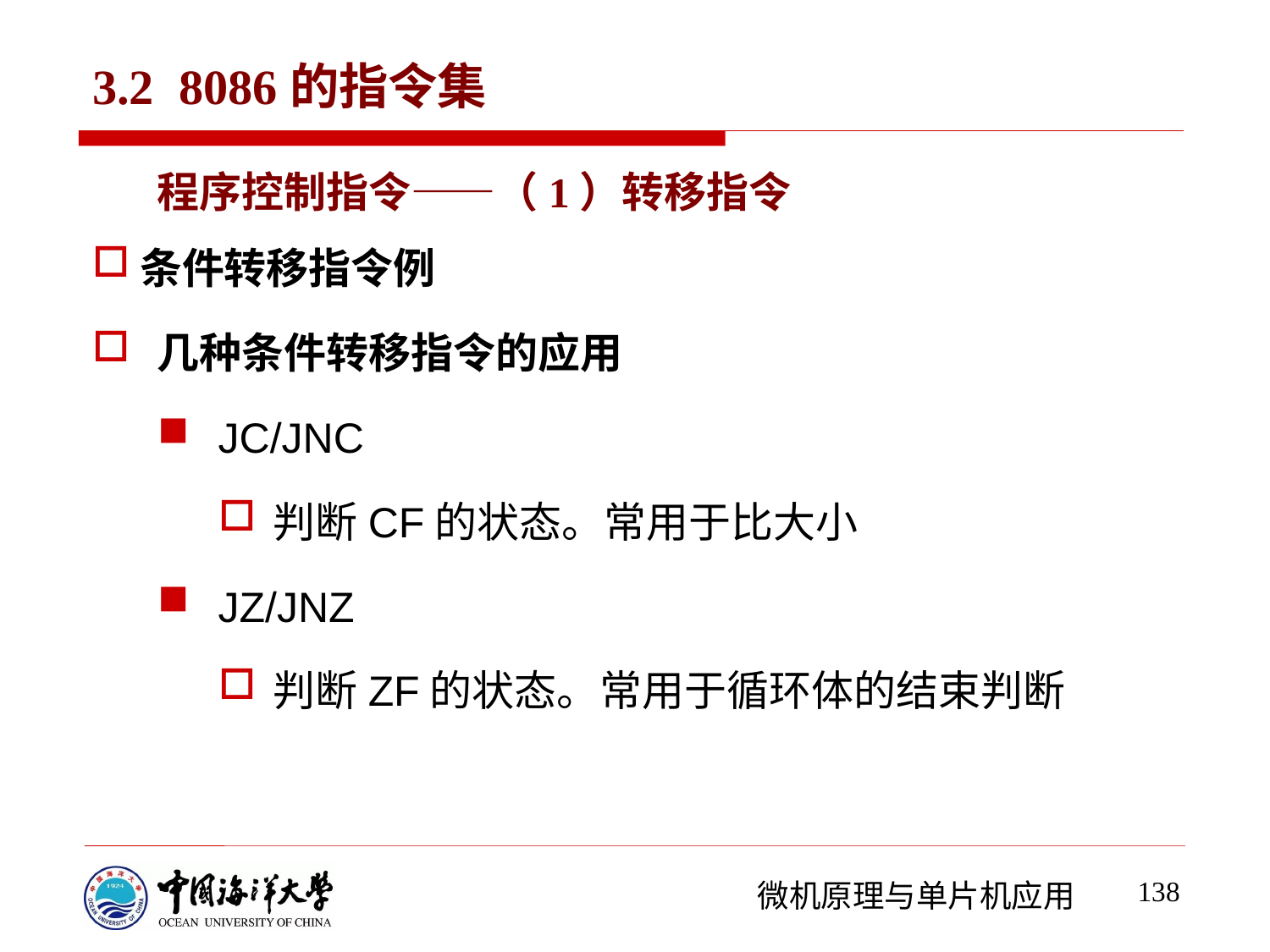

# 3.2  8086的指令集
程序控制指令——（1）转移指令
条件转移指令例
几种条件转移指令的应用
JC/JNC
判断CF的状态。常用于比大小
JZ/JNZ
判断ZF的状态。常用于循环体的结束判断
138